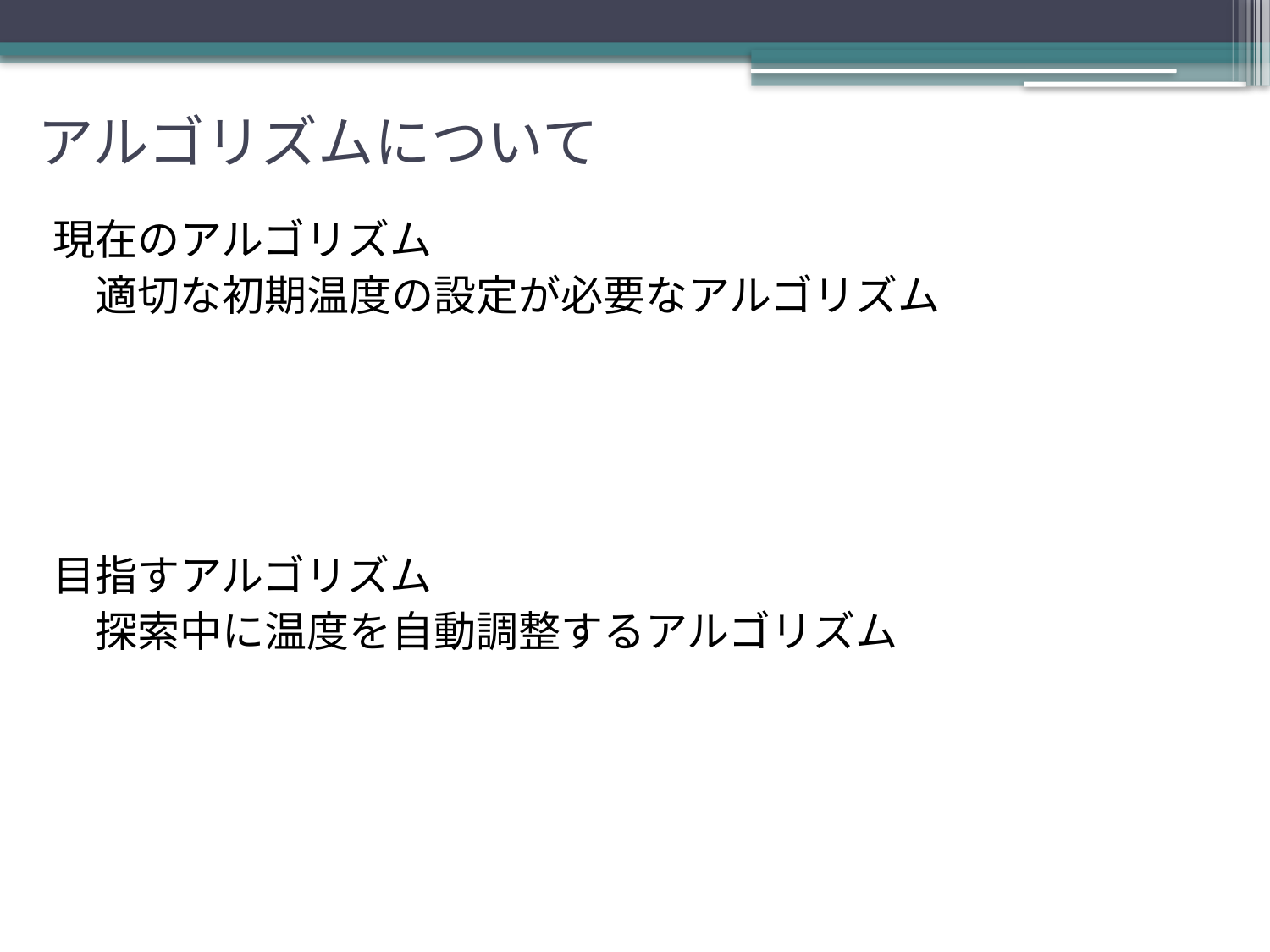

# アルゴリズムについて
現在のアルゴリズム
　適切な初期温度の設定が必要なアルゴリズム

目指すアルゴリズム
　探索中に温度を自動調整するアルゴリズム